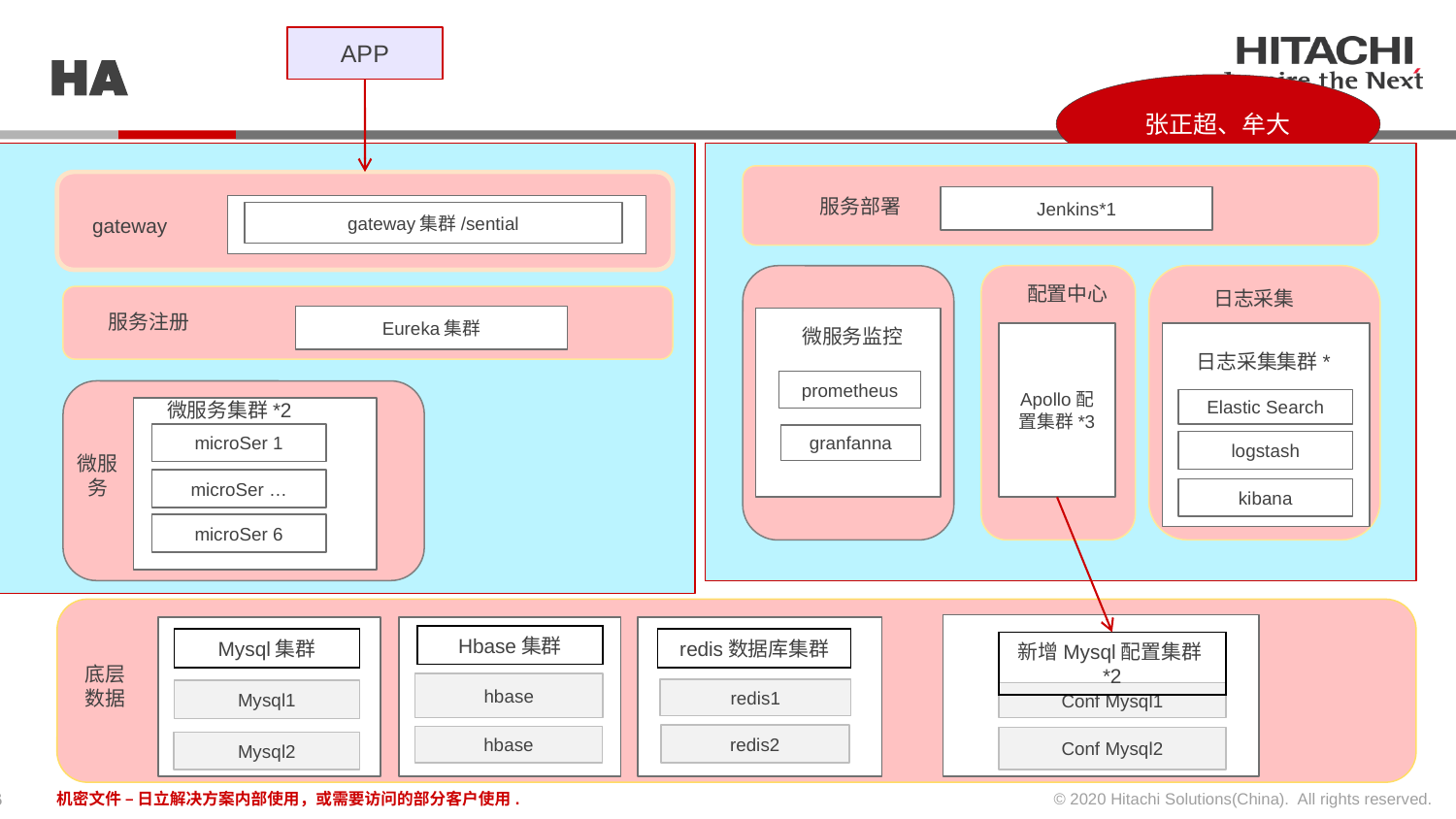

# HA
APP
张正超、牟大

服务部署
Jenkins*1

gateway集群/sential
gateway

配置中心
Apollo配置集群*3

日志采集

日志采集集群*
Elastic Search
logstash
kibana

服务注册
Eureka集群

微服务监控
prometheus

微服务集群*2

microSer 1
granfanna
微服务
microSer …
microSer 6

redis1
redis2

Hbase集群
Mysql集群
redis数据库集群
新增Mysql配置集群*2
底层数据
hbase
Mysql1
Conf Mysql1
hbase
Conf Mysql2
Mysql2